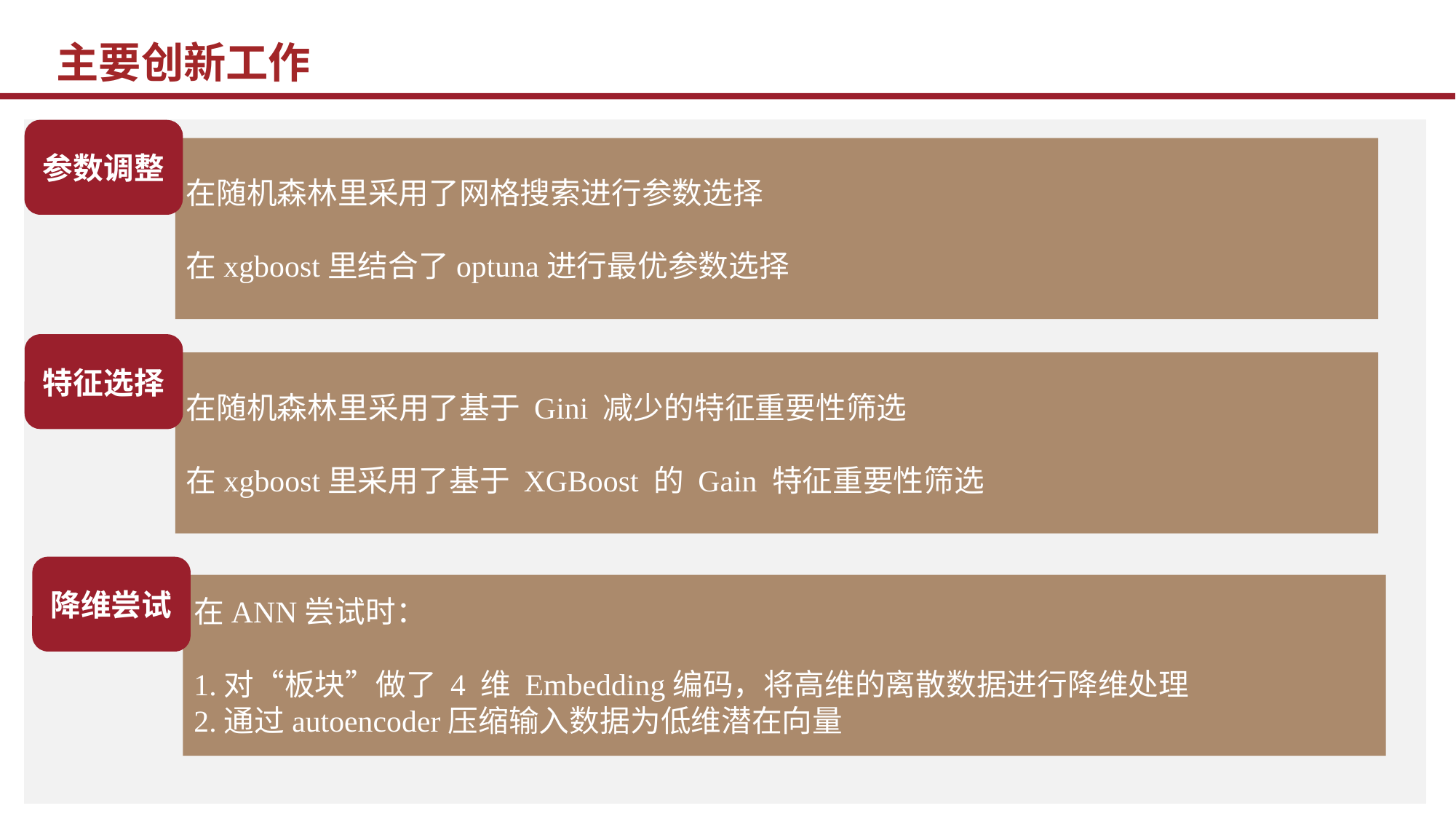

# 主要创新工作
参数调整
在随机森林里采用了网格搜索进行参数选择

在xgboost里结合了optuna进行最优参数选择

特征选择
在随机森林里采用了基于 Gini 减少的特征重要性筛选

在xgboost里采用了基于 XGBoost 的 Gain 特征重要性筛选
降维尝试
在ANN尝试时：

1.对“板块”做了 4 维 Embedding编码，将高维的离散数据进行降维处理
2.通过autoencoder压缩输入数据为低维潜在向量